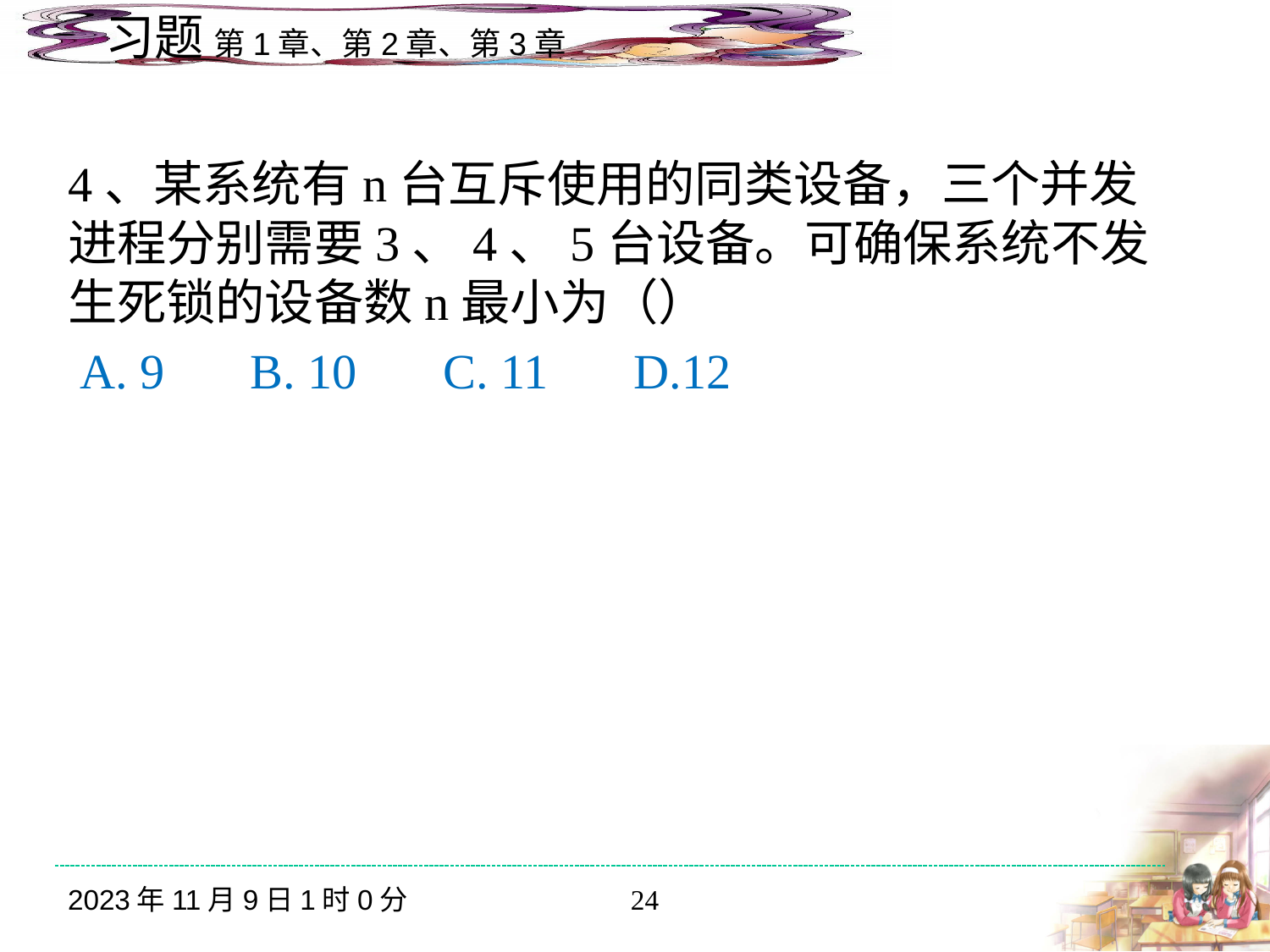

4、某系统有n台互斥使用的同类设备，三个并发进程分别需要3、4、5台设备。可确保系统不发生死锁的设备数n最小为（）
 A. 9       B. 10       C. 11       D.12

2023年11月9日1时0分
24